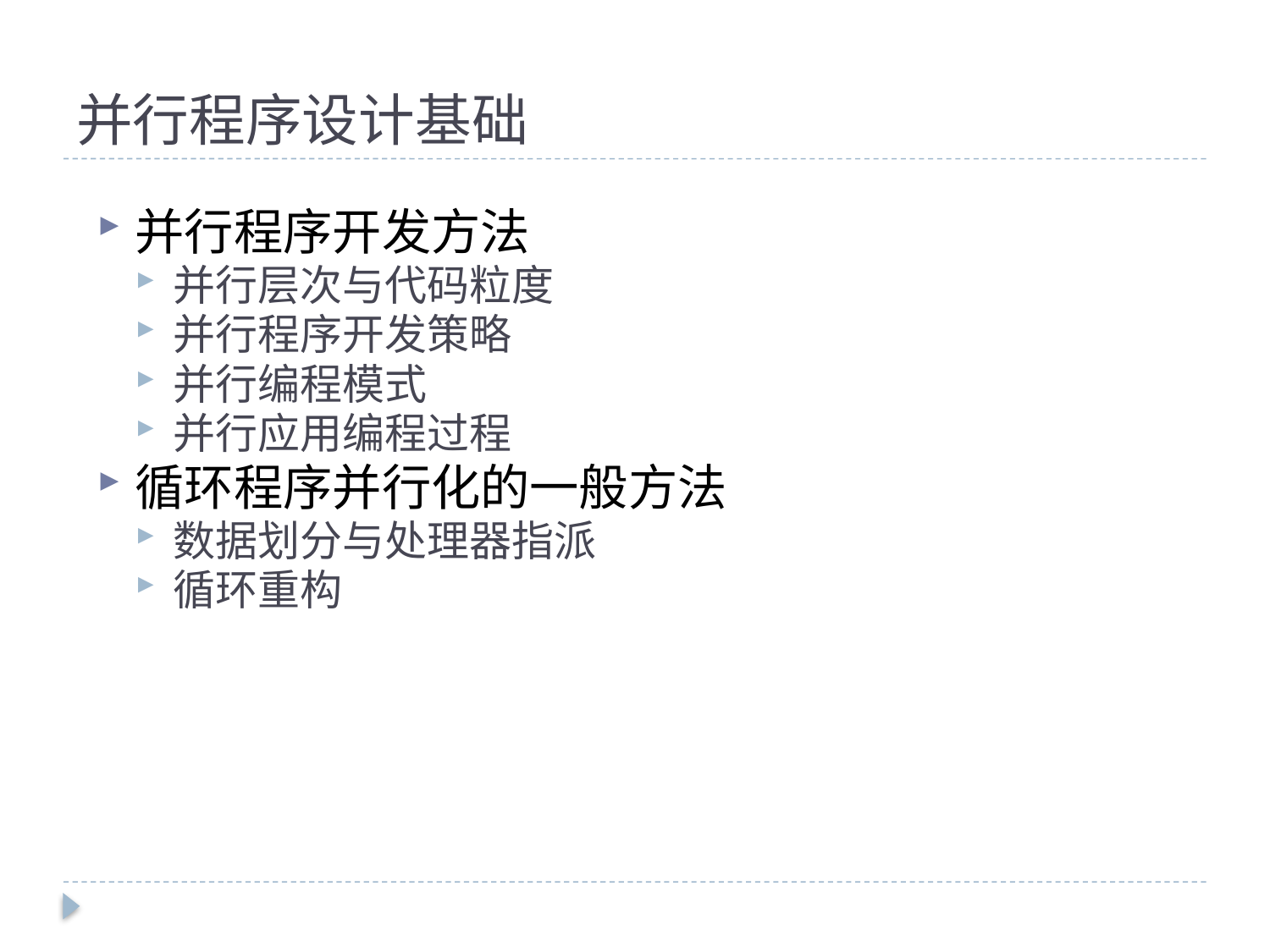

# 并行程序设计基础
并行程序开发方法
并行层次与代码粒度
并行程序开发策略
并行编程模式
并行应用编程过程
循环程序并行化的一般方法
数据划分与处理器指派
循环重构